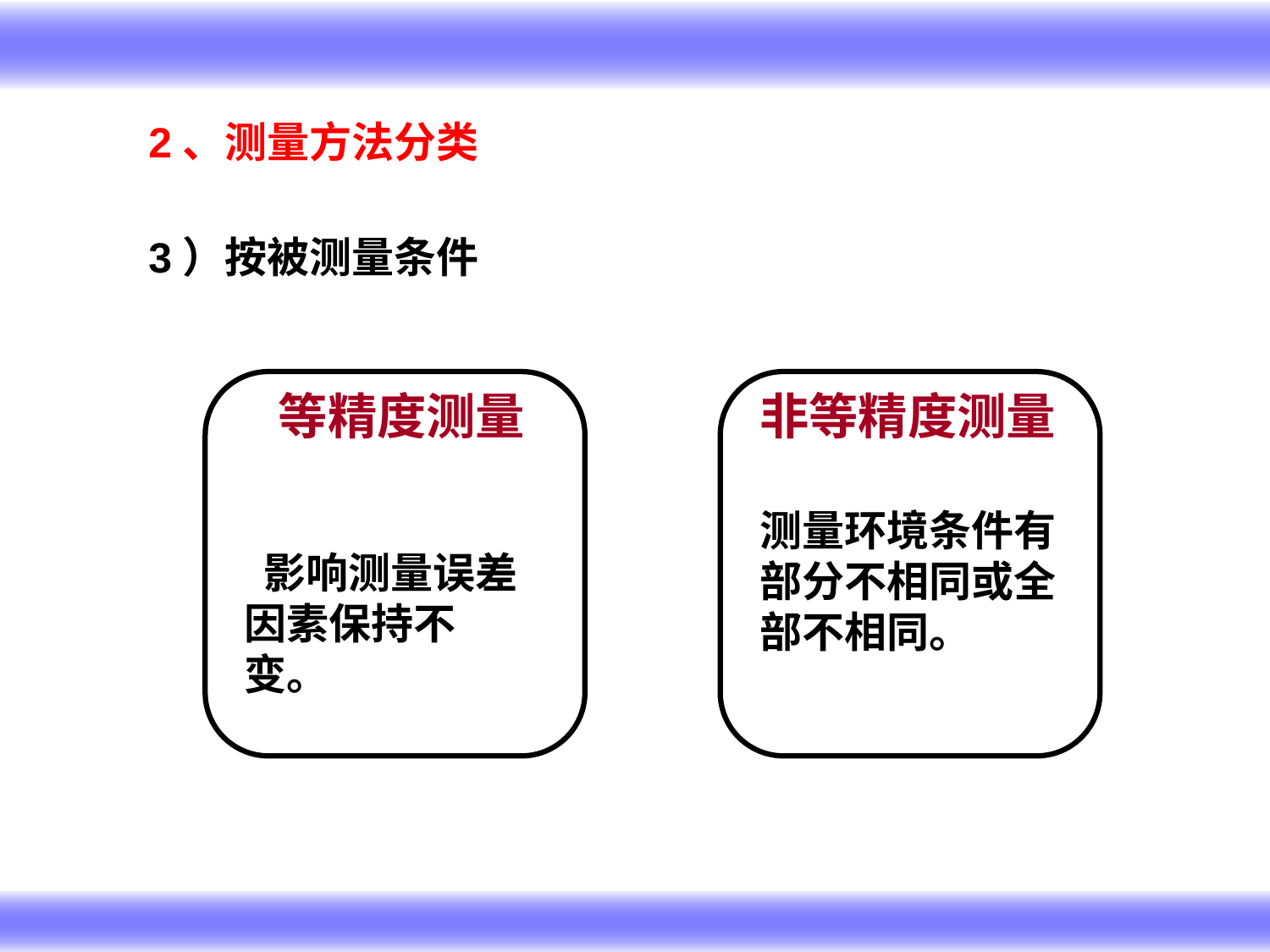

2、测量方法分类
3）按被测量条件

  等精度测量

 影响测量误差因素保持不变。
非等精度测量

测量环境条件有部分不相同或全部不相同。
20